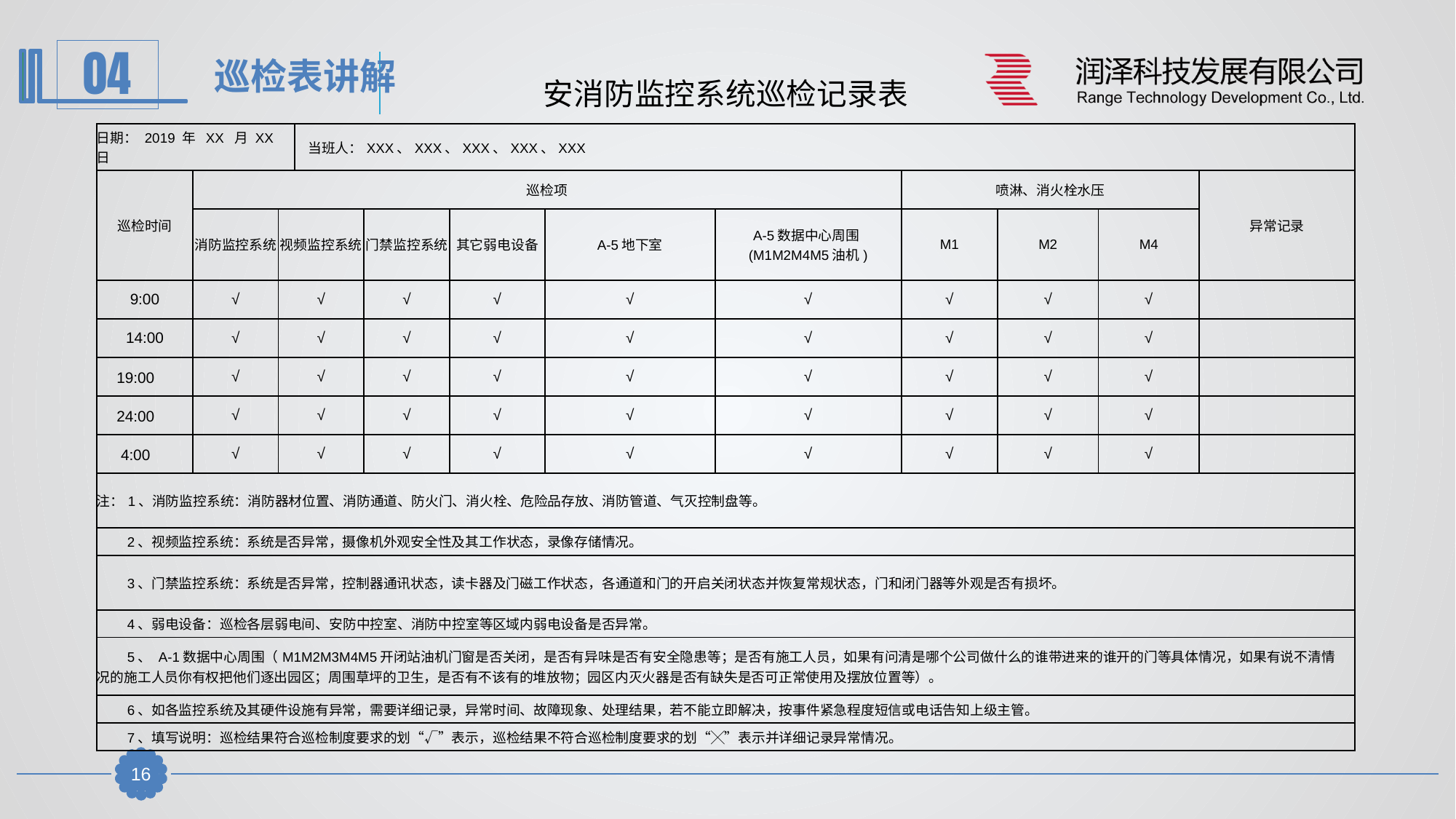

巡检表讲解
| 安消防监控系统巡检记录表 |  |  |  |  |  |  |  |  |  |  |  |
| --- | --- | --- | --- | --- | --- | --- | --- | --- | --- | --- | --- |
| 日期： 2019 年 XX 月 XX 日 |  |  | 当班人：XXX、XXX、XXX、XXX、XXX |  |  |  |  |  |  |  |  |
| 巡检时间 | 巡检项 |  |  |  |  |  |  | 喷淋、消火栓水压 |  |  | 异常记录 |
|  | 消防监控系统 | 视频监控系统 |  | 门禁监控系统 | 其它弱电设备 | A-5地下室 | A-5数据中心周围(M1M2M4M5油机) | M1 | M2 | M4 |  |
| 9:00 | √ | √ |  | √ | √ | √ | √ | √ | √ | √ |  |
| 14:00 | √ | √ |  | √ | √ | √ | √ | √ | √ | √ |  |
| 19:00 | √ | √ |  | √ | √ | √ | √ | √ | √ | √ |  |
| 24:00 | √ | √ |  | √ | √ | √ | √ | √ | √ | √ |  |
| 4:00 | √ | √ |  | √ | √ | √ | √ | √ | √ | √ |  |
| 注：1、消防监控系统：消防器材位置、消防通道、防火门、消火栓、危险品存放、消防管道、气灭控制盘等。 |  |  |  |  |  |  |  |  |  |  |  |
| 2、视频监控系统：系统是否异常，摄像机外观安全性及其工作状态，录像存储情况。 |  |  |  |  |  |  |  |  |  |  |  |
| 3、门禁监控系统：系统是否异常，控制器通讯状态，读卡器及门磁工作状态，各通道和门的开启关闭状态并恢复常规状态，门和闭门器等外观是否有损坏。 |  |  |  |  |  |  |  |  |  |  |  |
| 4、弱电设备：巡检各层弱电间、安防中控室、消防中控室等区域内弱电设备是否异常。 |  |  |  |  |  |  |  |  |  |  |  |
| 5、 A-1数据中心周围（M1M2M3M4M5开闭站油机门窗是否关闭，是否有异味是否有安全隐患等；是否有施工人员，如果有问清是哪个公司做什么的谁带进来的谁开的门等具体情况，如果有说不清情 况的施工人员你有权把他们逐出园区；周围草坪的卫生，是否有不该有的堆放物；园区内灭火器是否有缺失是否可正常使用及摆放位置等）。 |  |  |  |  |  |  |  |  |  |  |  |
| 6、如各监控系统及其硬件设施有异常，需要详细记录，异常时间、故障现象、处理结果，若不能立即解决，按事件紧急程度短信或电话告知上级主管。 |  |  |  |  |  |  |  |  |  |  |  |
| 7、填写说明：巡检结果符合巡检制度要求的划“√”表示，巡检结果不符合巡检制度要求的划“╳”表示并详细记录异常情况。 |  |  |  |  |  |  |  |  |  |  |  |
16